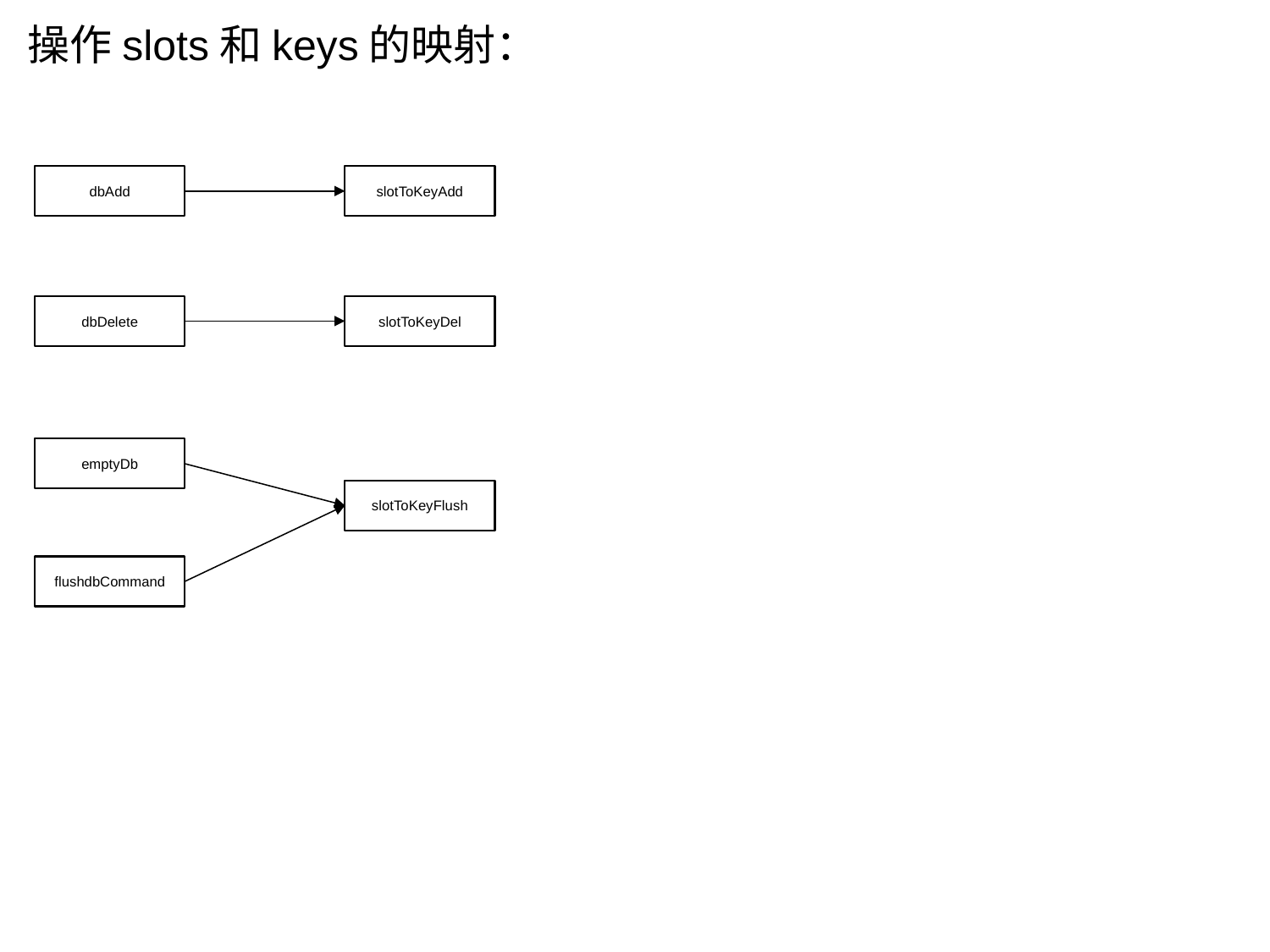

操作slots和keys的映射：
dbAdd
slotToKeyAdd
dbDelete
slotToKeyDel
emptyDb
slotToKeyFlush
flushdbCommand